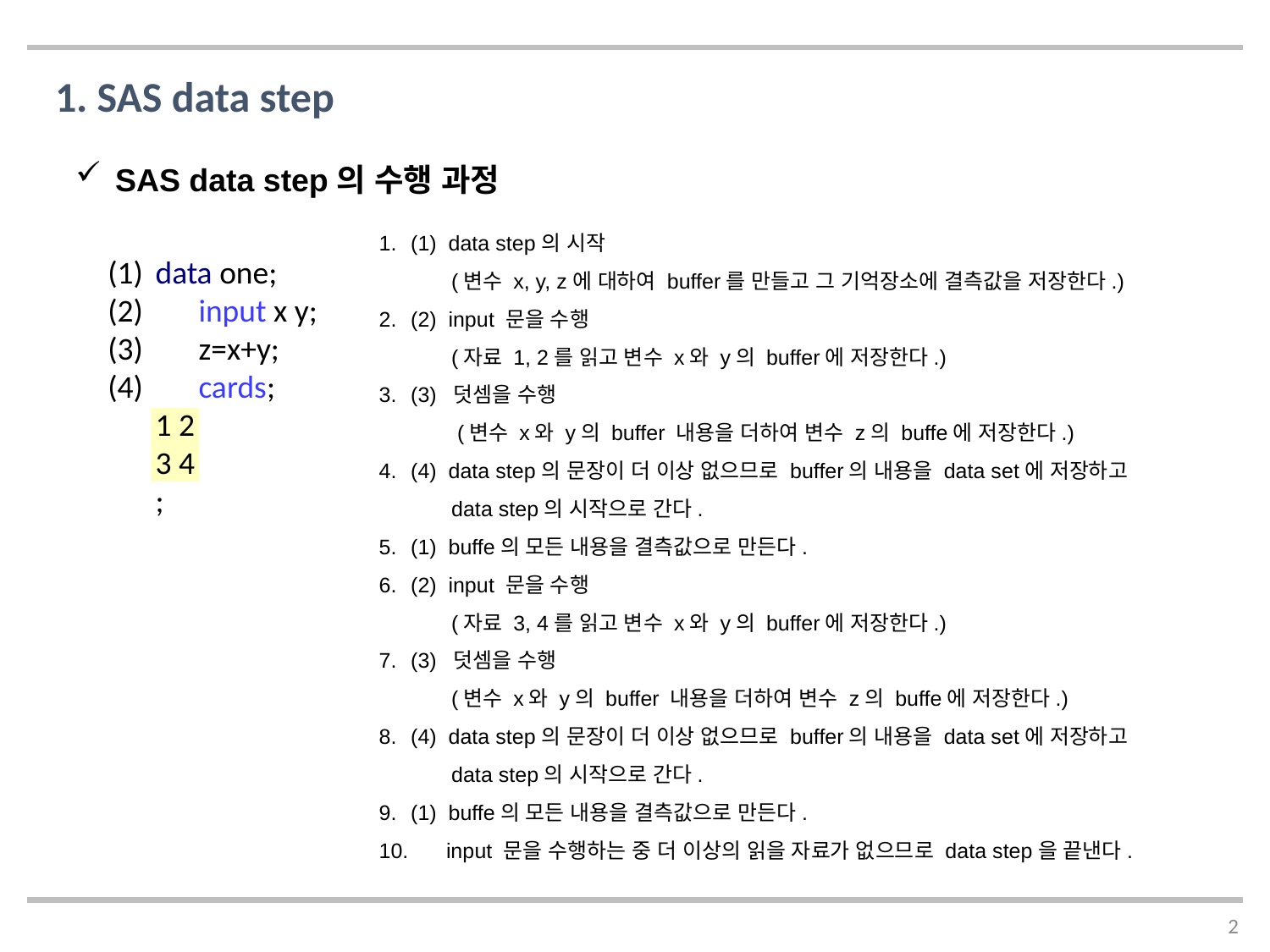

1. SAS data step
SAS data step의 수행 과정
(1)  data step의 시작
      (변수 x, y, z에 대하여 buffer를 만들고 그 기억장소에 결측값을 저장한다.)
(2)  input 문을 수행
      (자료 1, 2를 읽고 변수 x와 y의 buffer에 저장한다.)
(3)  덧셈을 수행
       (변수 x와 y의 buffer 내용을 더하여 변수 z의 buffe에 저장한다.)
(4)  data step의 문장이 더 이상 없으므로 buffer의 내용을 data set에 저장하고
      data step의 시작으로 간다.
(1)  buffe의 모든 내용을 결측값으로 만든다.
(2)  input 문을 수행
      (자료 3, 4를 읽고 변수 x와 y의 buffer에 저장한다.)
(3)  덧셈을 수행
      (변수 x와 y의 buffer 내용을 더하여 변수 z의 buffe에 저장한다.)
(4)  data step의 문장이 더 이상 없으므로 buffer의 내용을 data set에 저장하고
      data step의 시작으로 간다.
(1)  buffe의 모든 내용을 결측값으로 만든다.
      input 문을 수행하는 중 더 이상의 읽을 자료가 없으므로 data step을 끝낸다.
data one;
      input x y;
      z=x+y;
      cards;
1 2
3 4
;